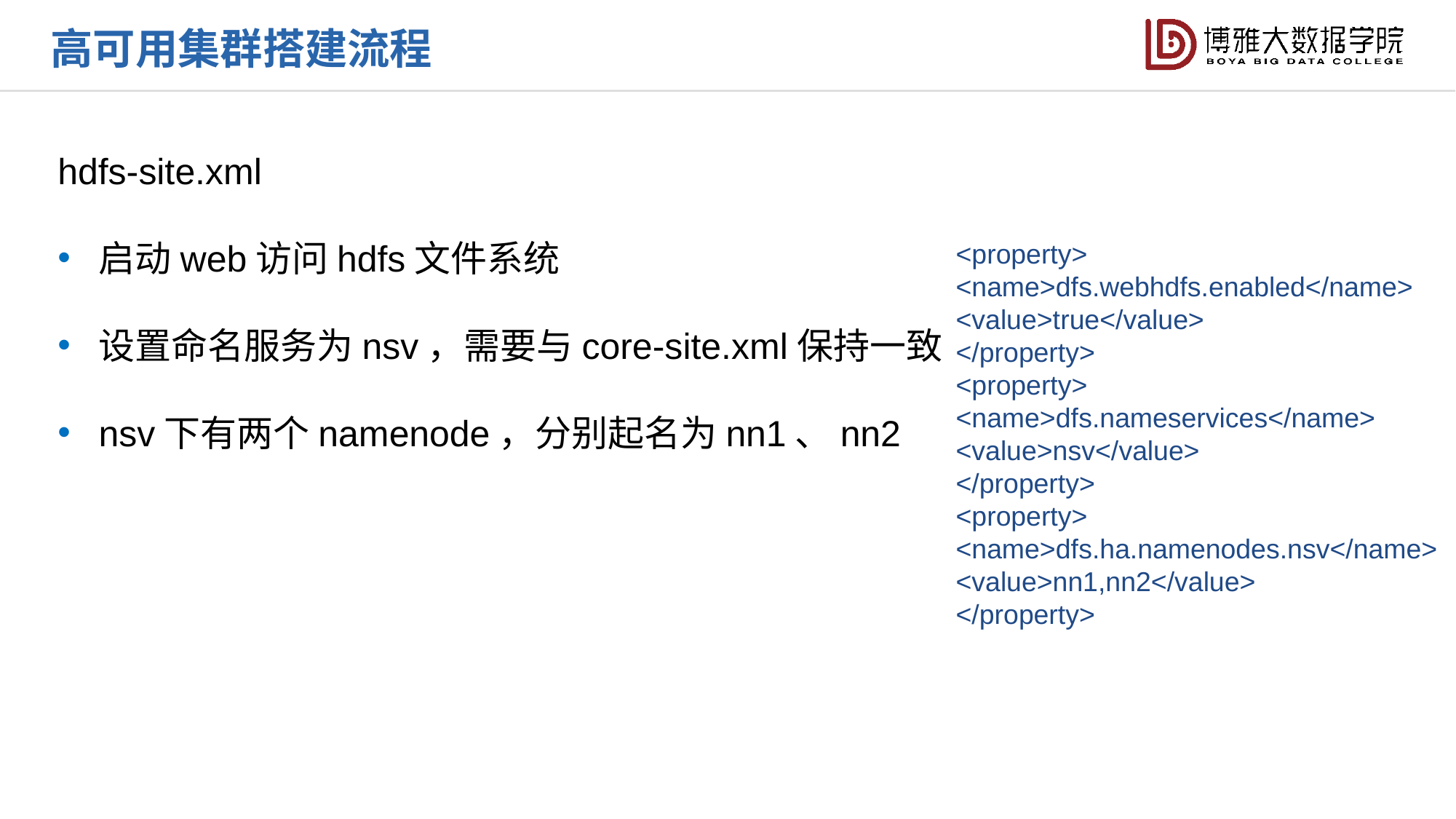

高可用集群搭建流程
hdfs-site.xml

启动web访问hdfs文件系统

设置命名服务为nsv，需要与core-site.xml保持一致

nsv下有两个namenode，分别起名为nn1、nn2

<property>
<name>dfs.webhdfs.enabled</name>
<value>true</value>
</property>
<property>
<name>dfs.nameservices</name>
<value>nsv</value>
</property>
<property>
<name>dfs.ha.namenodes.nsv</name>
<value>nn1,nn2</value>
</property>